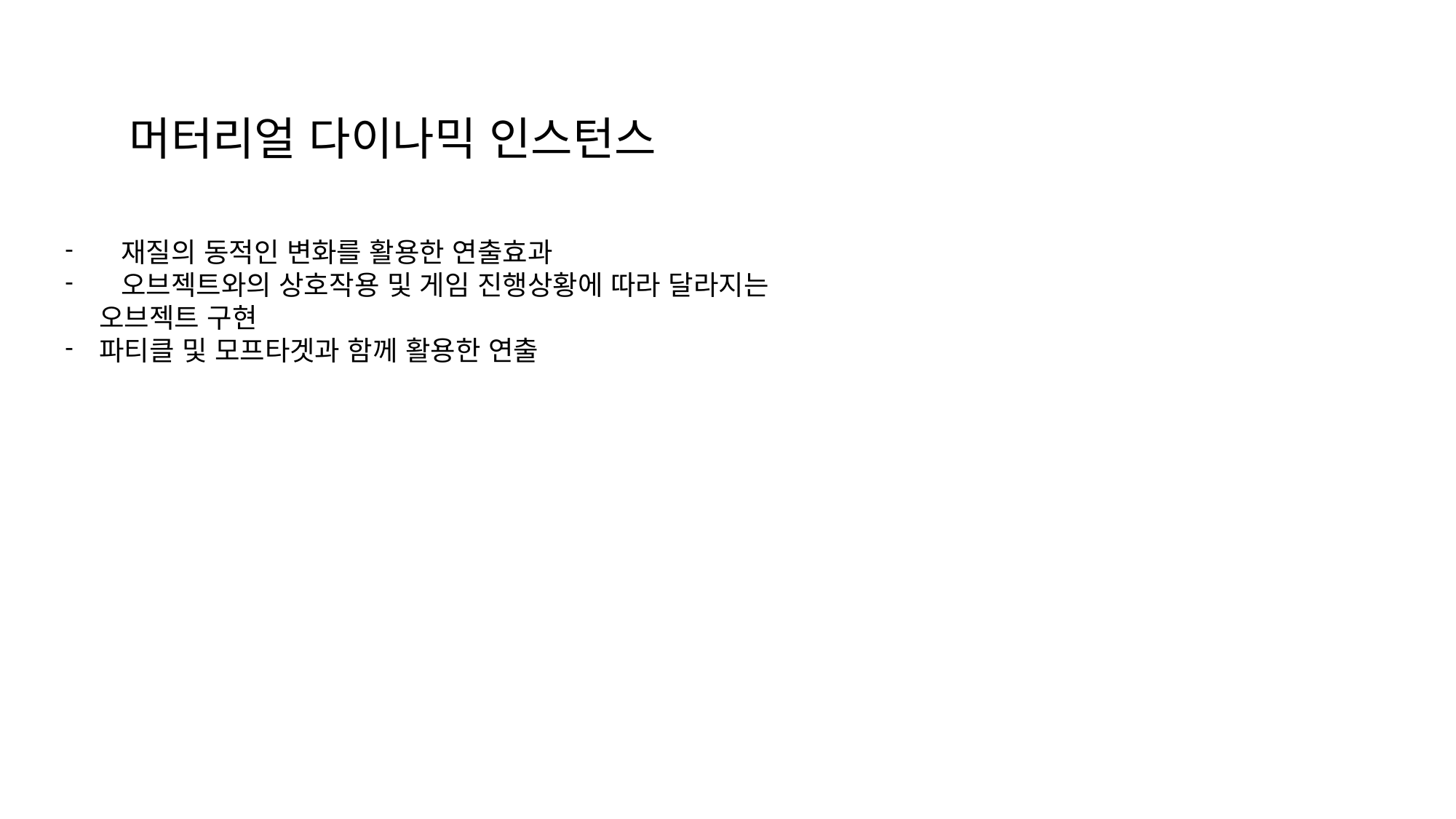

머터리얼 다이나믹 인스턴스
  재질의 동적인 변화를 활용한 연출효과
  오브젝트와의 상호작용 및 게임 진행상황에 따라 달라지는 오브젝트 구현
파티클 및 모프타겟과 함께 활용한 연출